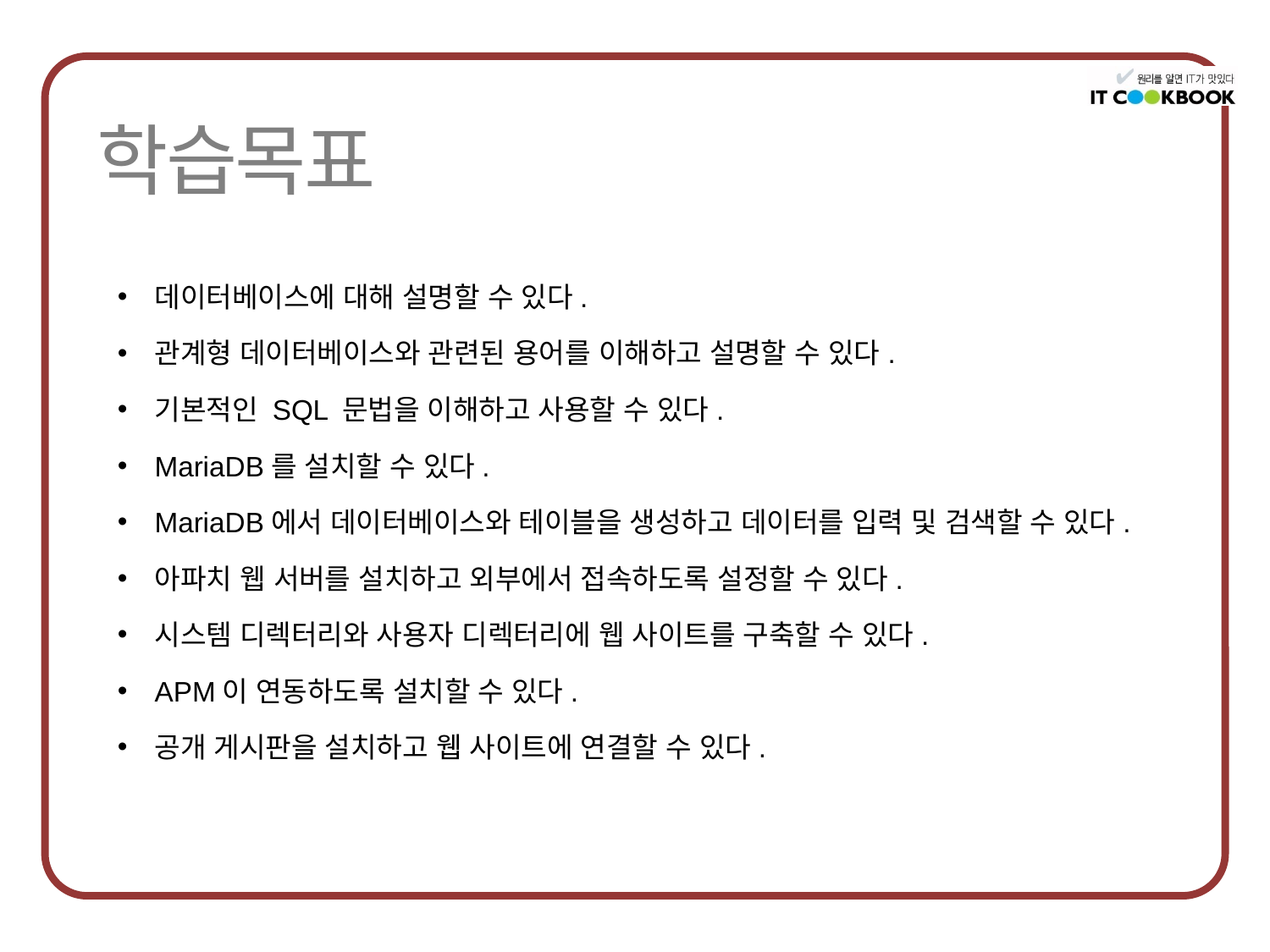

데이터베이스에 대해 설명할 수 있다.
관계형 데이터베이스와 관련된 용어를 이해하고 설명할 수 있다.
기본적인 SQL 문법을 이해하고 사용할 수 있다.
MariaDB를 설치할 수 있다.
MariaDB에서 데이터베이스와 테이블을 생성하고 데이터를 입력 및 검색할 수 있다.
아파치 웹 서버를 설치하고 외부에서 접속하도록 설정할 수 있다.
시스템 디렉터리와 사용자 디렉터리에 웹 사이트를 구축할 수 있다.
APM이 연동하도록 설치할 수 있다.
공개 게시판을 설치하고 웹 사이트에 연결할 수 있다.